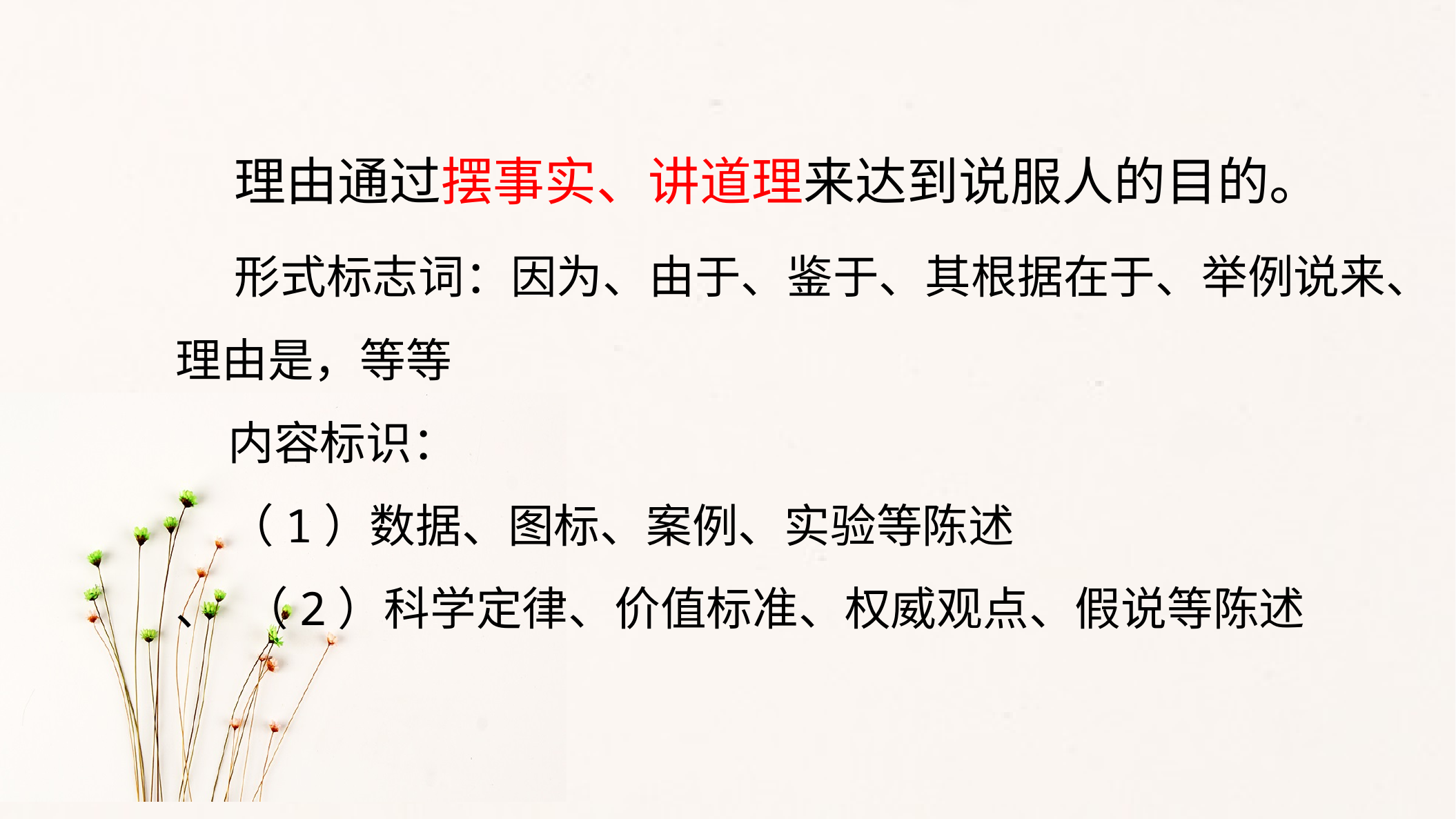

理由通过摆事实、讲道理来达到说服人的目的。
    形式标志词：因为、由于、鉴于、其根据在于、举例说来、理由是，等等
    内容标识：
    （1）数据、图标、案例、实验等陈述
、  （2）科学定律、价值标准、权威观点、假说等陈述